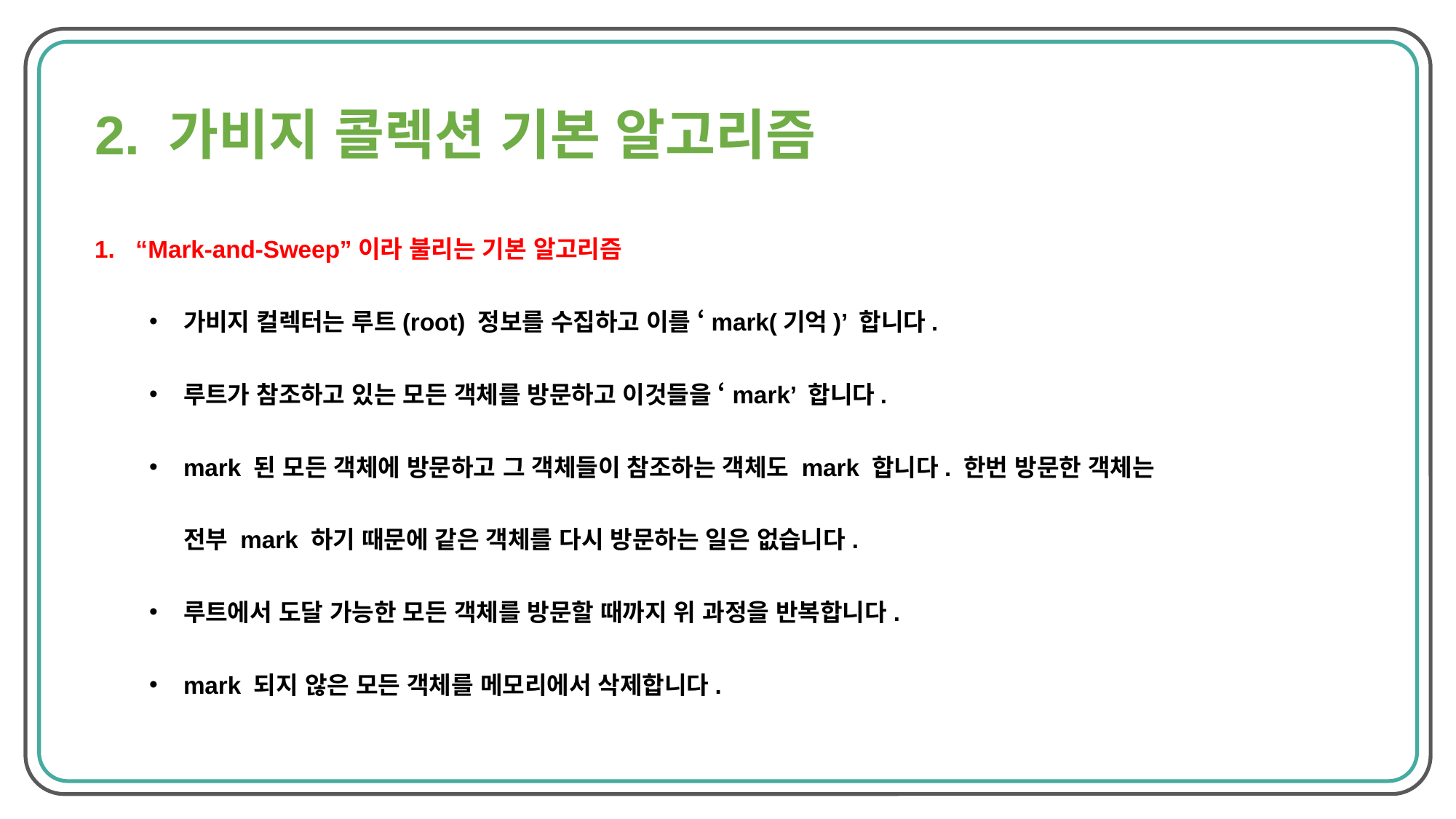

2. 가비지 콜렉션 기본 알고리즘
“Mark-and-Sweep”이라 불리는 기본 알고리즘
가비지 컬렉터는 루트(root) 정보를 수집하고 이를 ‘mark(기억)’ 합니다.
루트가 참조하고 있는 모든 객체를 방문하고 이것들을 ‘mark’ 합니다.
mark 된 모든 객체에 방문하고 그 객체들이 참조하는 객체도 mark 합니다. 한번 방문한 객체는 전부 mark 하기 때문에 같은 객체를 다시 방문하는 일은 없습니다.
루트에서 도달 가능한 모든 객체를 방문할 때까지 위 과정을 반복합니다.
mark 되지 않은 모든 객체를 메모리에서 삭제합니다.